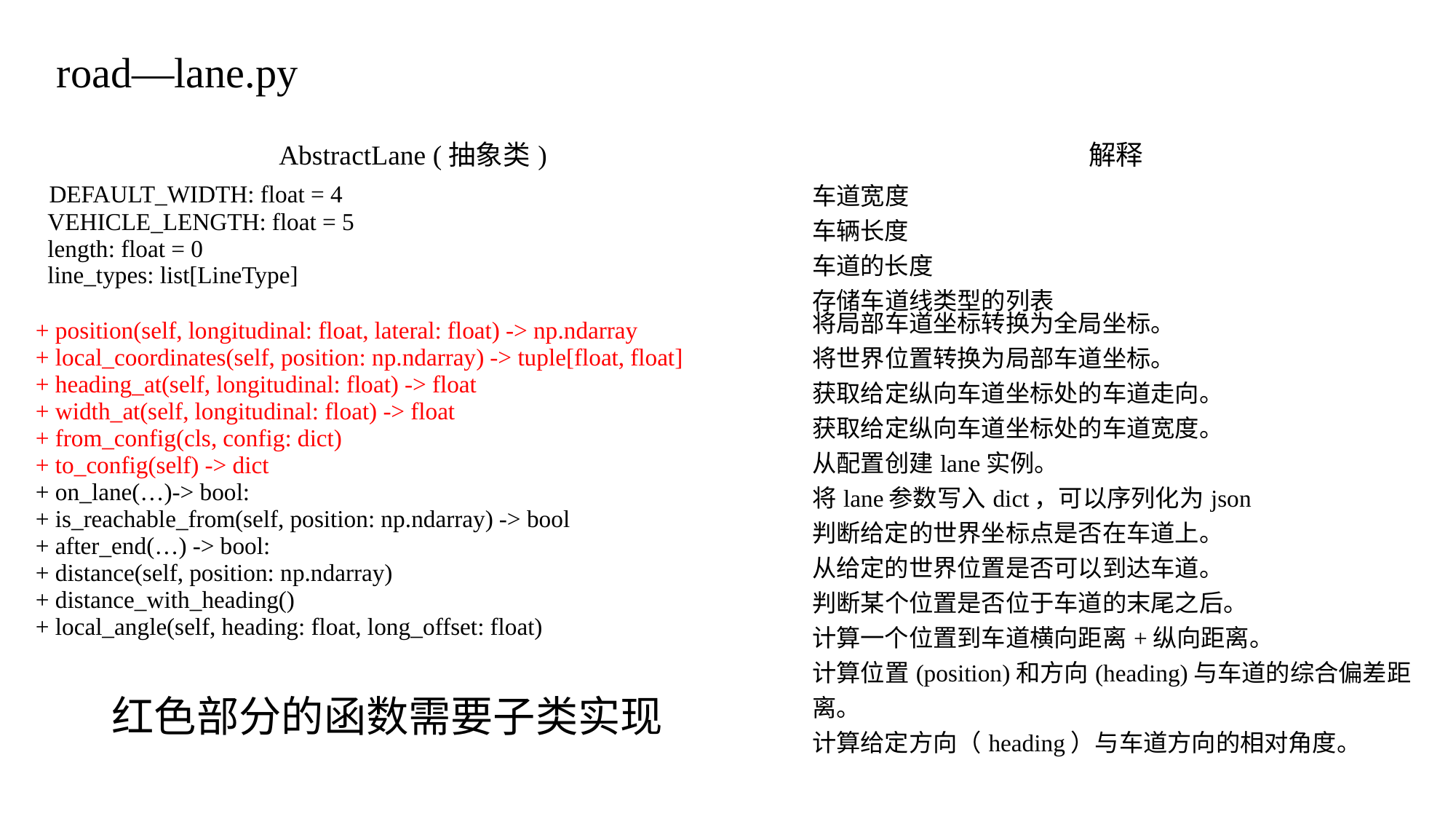

road—lane.py
| AbstractLane (抽象类) |
| --- |
| DEFAULT\_WIDTH: float = 4 VEHICLE\_LENGTH: float = 5 length: float = 0 line\_types: list[LineType] |
| + position(self, longitudinal: float, lateral: float) -> np.ndarray + local\_coordinates(self, position: np.ndarray) -> tuple[float, float] + heading\_at(self, longitudinal: float) -> float + width\_at(self, longitudinal: float) -> float + from\_config(cls, config: dict) + to\_config(self) -> dict + on\_lane(…)-> bool: + is\_reachable\_from(self, position: np.ndarray) -> bool + after\_end(…) -> bool: + distance(self, position: np.ndarray) + distance\_with\_heading() + local\_angle(self, heading: float, long\_offset: float) |
| 解释 |
| --- |
| 车道宽度 车辆长度 车道的长度 存储车道线类型的列表 |
| 将局部车道坐标转换为全局坐标。 将世界位置转换为局部车道坐标。 获取给定纵向车道坐标处的车道走向。 获取给定纵向车道坐标处的车道宽度。 从配置创建lane实例。 将lane参数写入dict，可以序列化为json 判断给定的世界坐标点是否在车道上。 从给定的世界位置是否可以到达车道。 判断某个位置是否位于车道的末尾之后。 计算一个位置到车道横向距离+纵向距离。 计算位置(position)和方向(heading)与车道的综合偏差距离。 计算给定方向（heading）与车道方向的相对角度。 |
红色部分的函数需要子类实现